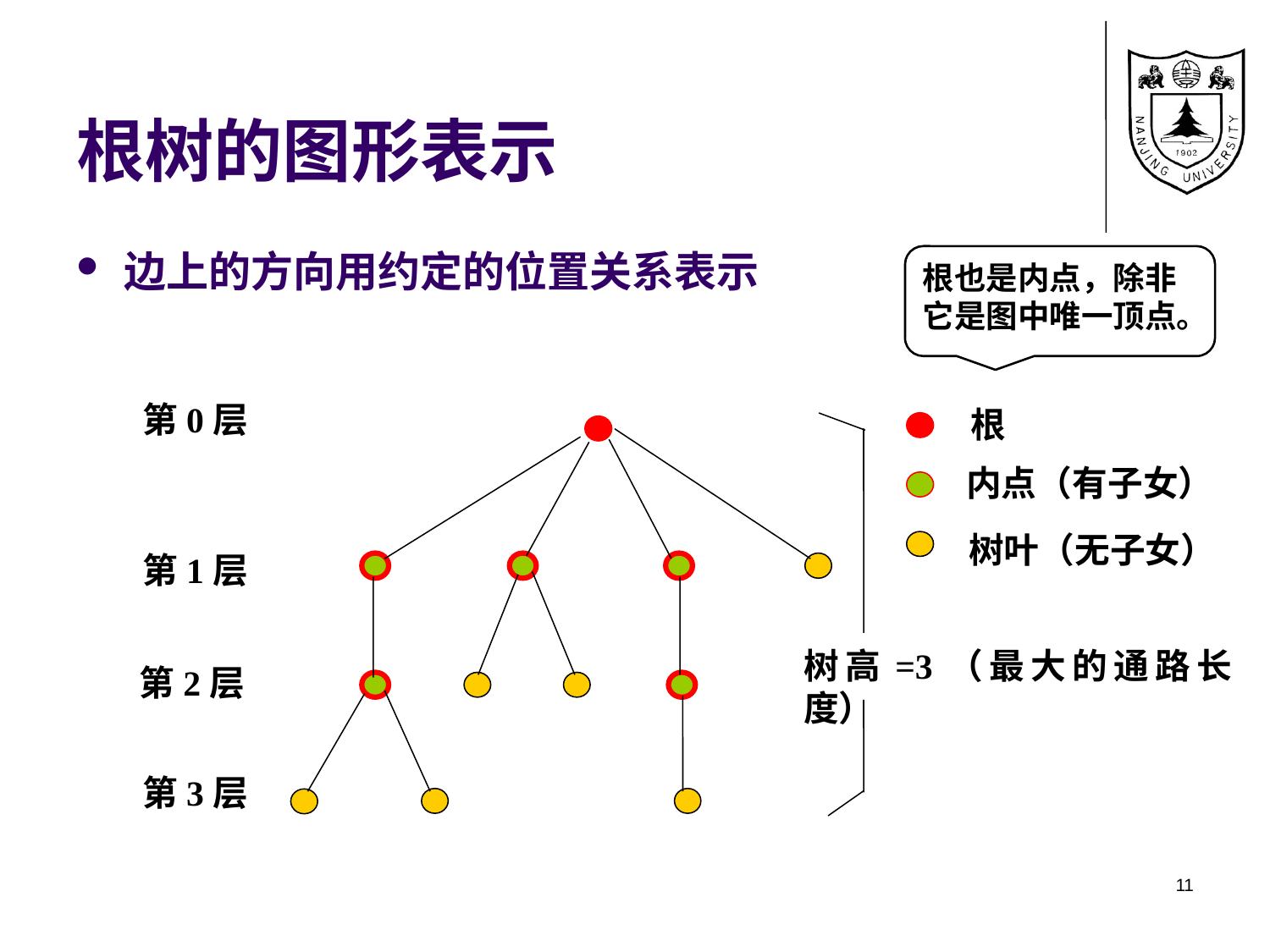

# 根树的图形表示
边上的方向用约定的位置关系表示
根也是内点，除非它是图中唯一顶点。
第0层
根

内点（有子女）

树叶（无子女）

第1层

树高=3（最大的通路长度）
第2层

第3层

11